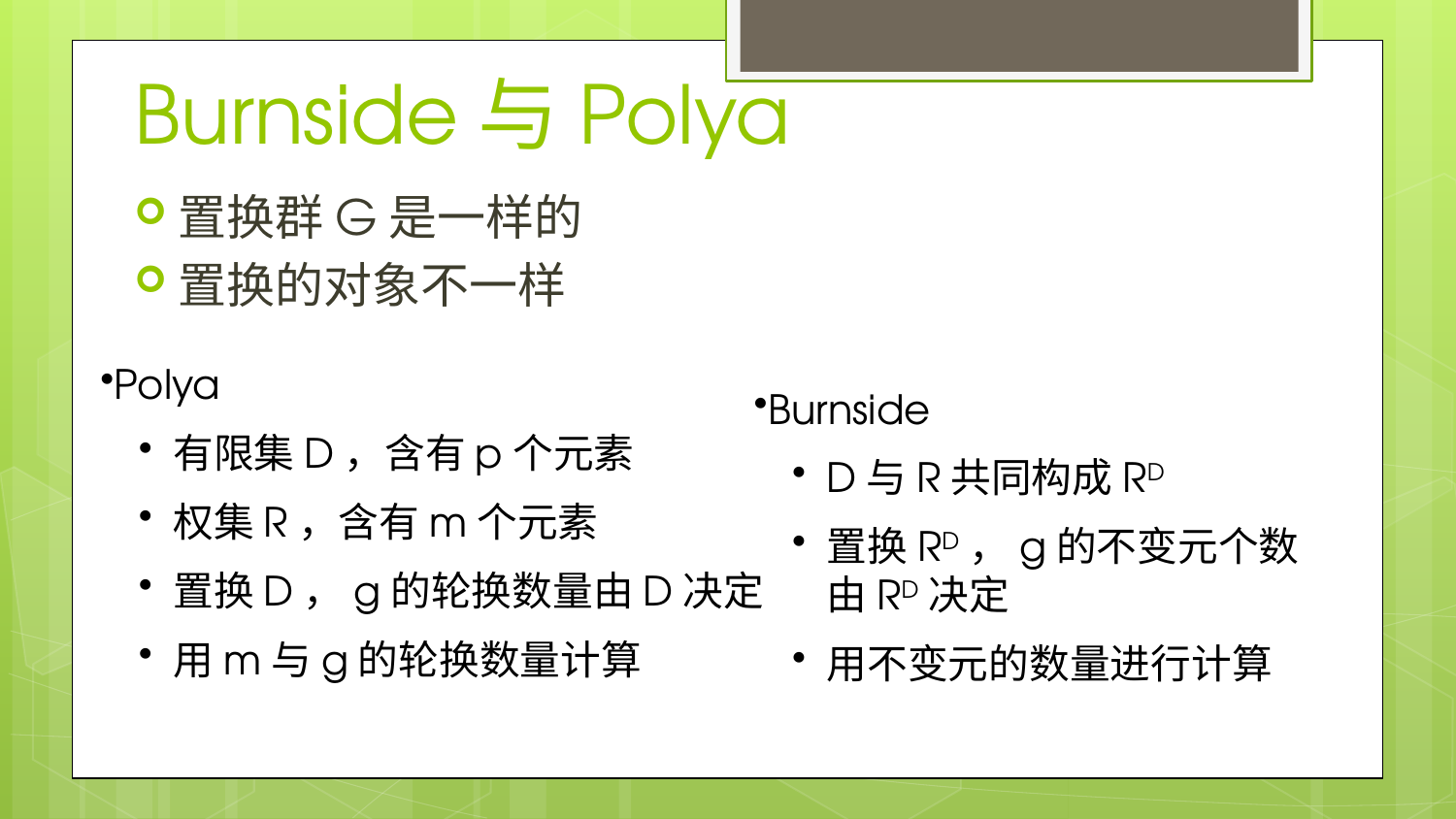

# Burnside与Polya
置换群G是一样的
置换的对象不一样
Polya
有限集D，含有p个元素
权集R，含有m个元素
置换D，g的轮换数量由D决定
用m与g的轮换数量计算
Burnside
D与R共同构成RD
置换RD，g的不变元个数由RD决定
用不变元的数量进行计算